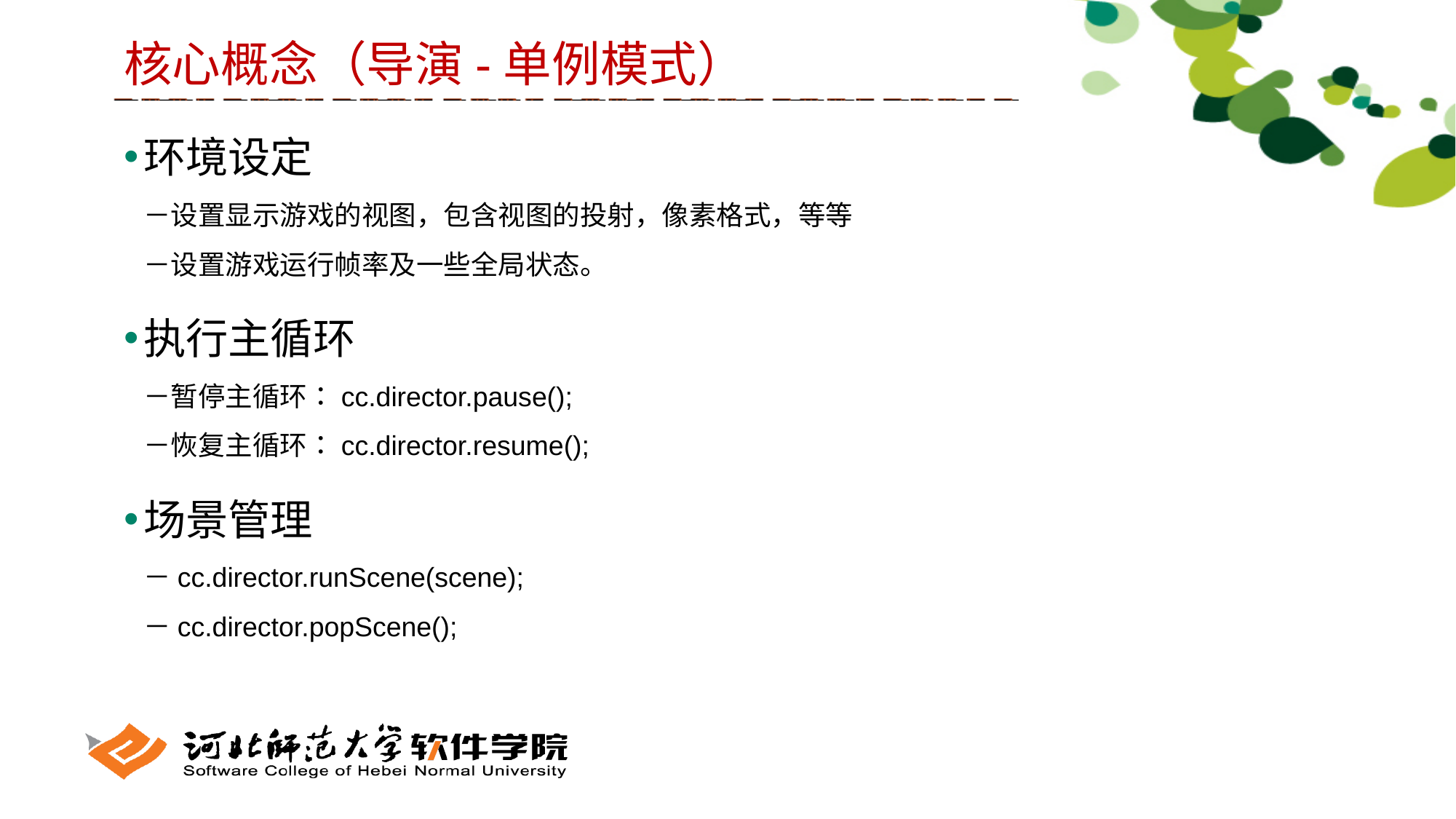

核心概念（导演-单例模式）

环境设定
－设置显示游戏的视图，包含视图的投射，像素格式，等等
－设置游戏运行帧率及一些全局状态。
执行主循环
－暂停主循环：cc.director.pause();
－恢复主循环：cc.director.resume();
场景管理
－cc.director.runScene(scene);
－cc.director.popScene();